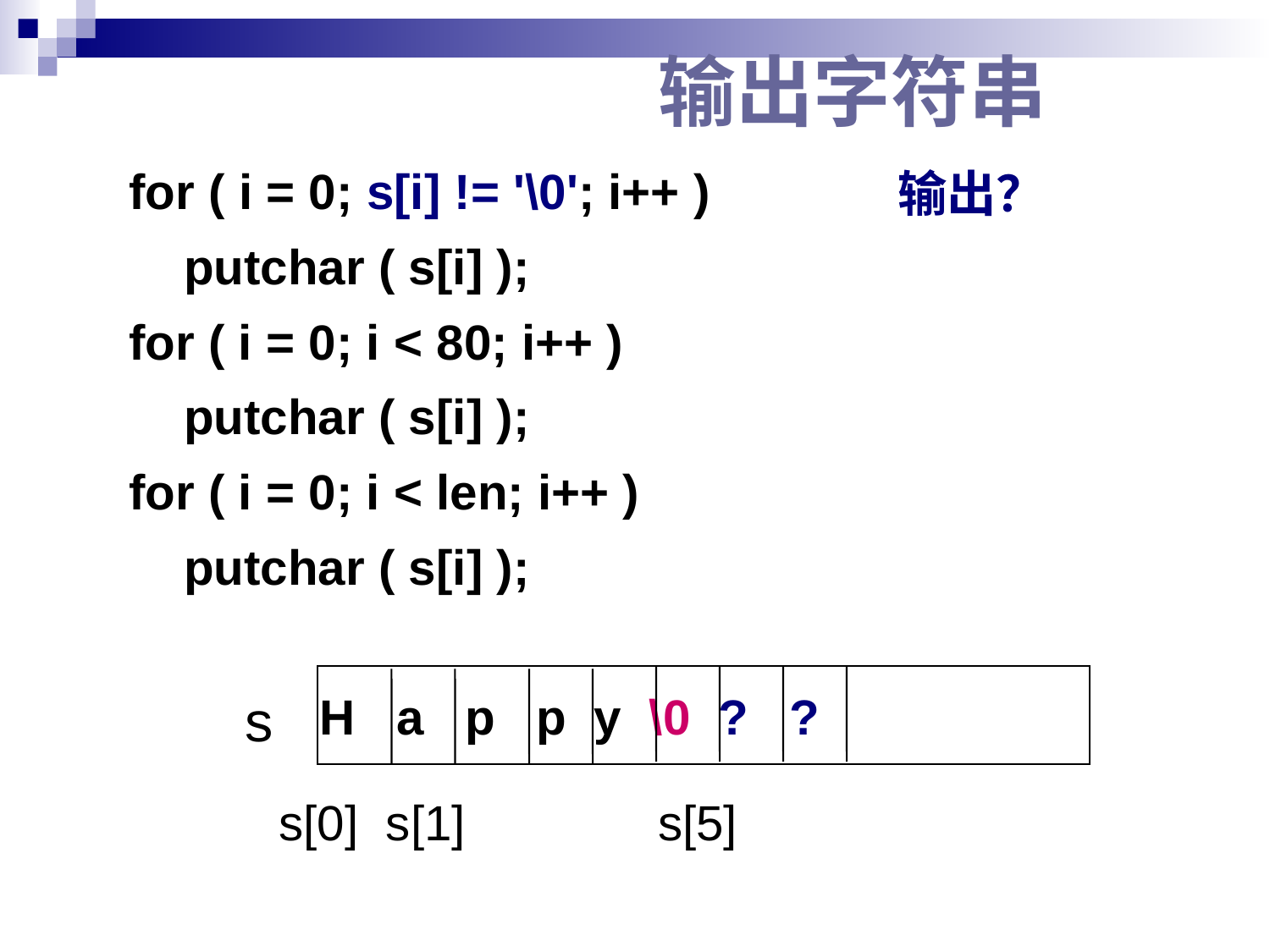

# 输出字符串
for ( i = 0; s[i] != '\0'; i++ )
    putchar ( s[i] );
for ( i = 0; i < 80; i++ )
    putchar ( s[i] );
for ( i = 0; i < len; i++ )
    putchar ( s[i] );
输出？

s
 H   a   p   p  y  \0  ?   ?
 s[0]  s[1]              s[5]